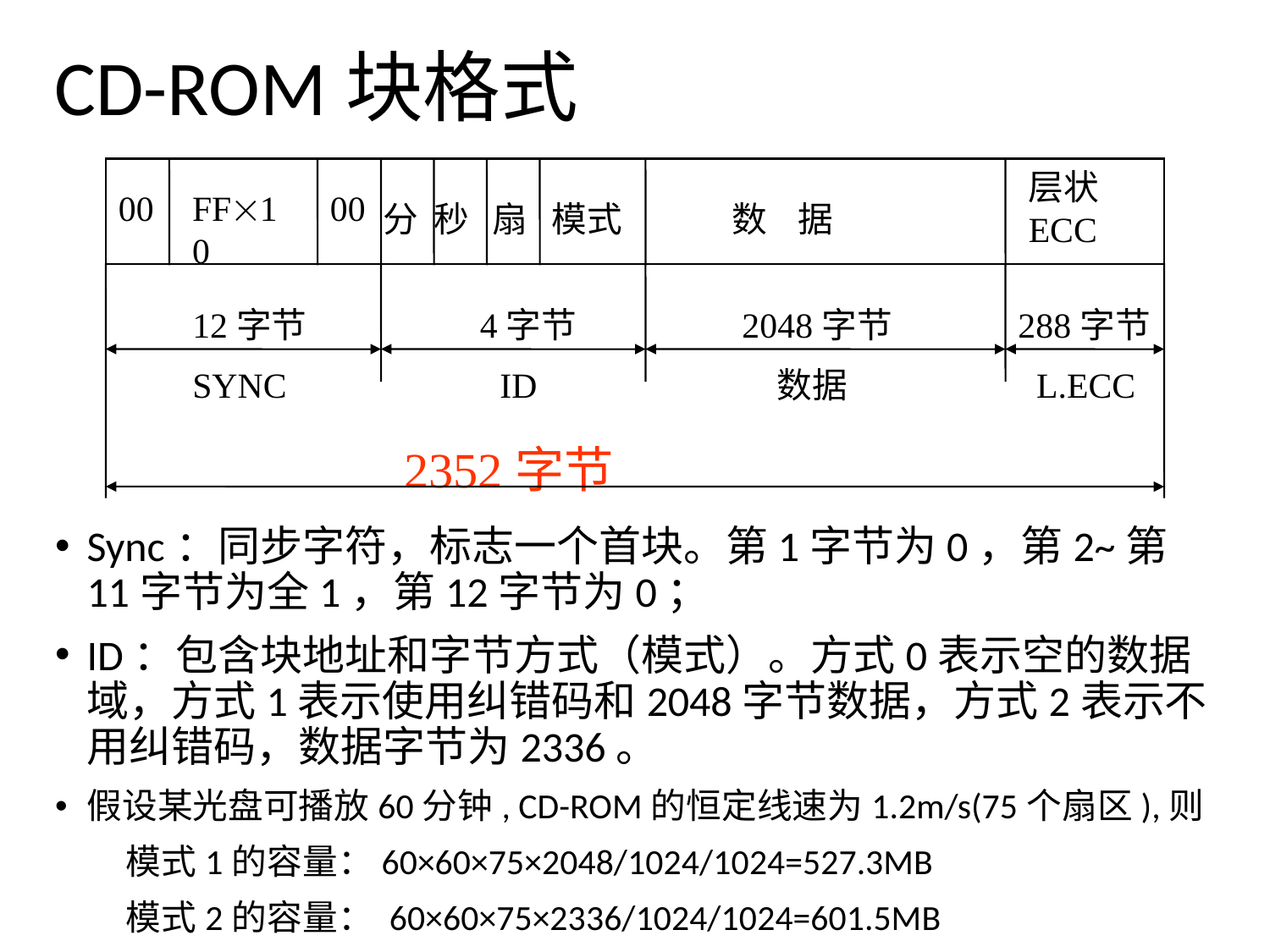

# CD-ROM块格式

层状ECC
00
FF×10
00
分  秒   扇   模式              数    据

12字节                     4字节                    2048字节               288字节
SYNC                        ID                          数据                       L.ECC

2352字节

Sync：同步字符，标志一个首块。第1字节为0，第2~第11字节为全1，第12字节为0；
ID：包含块地址和字节方式（模式）。方式0表示空的数据域，方式1表示使用纠错码和2048字节数据，方式2表示不用纠错码，数据字节为2336。
假设某光盘可播放60分钟, CD-ROM的恒定线速为1.2m/s(75个扇区),则
        模式1的容量：60×60×75×2048/1024/1024=527.3MB
        模式2的容量： 60×60×75×2336/1024/1024=601.5MB